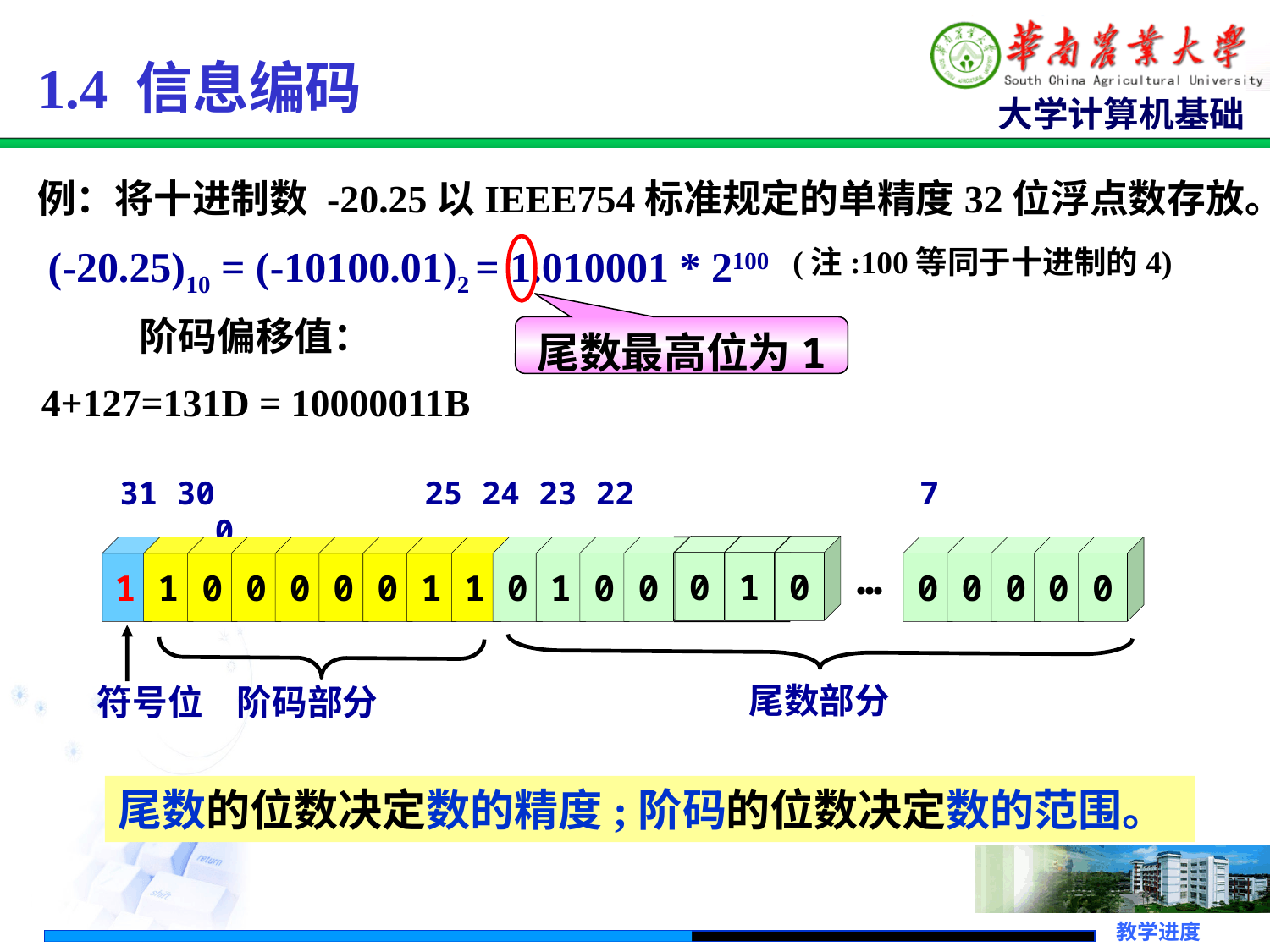

1.4 信息编码
例：将十进制数 -20.25以IEEE754标准规定的单精度32位浮点数存放。
 (-20.25)10 = (-10100.01)2 = 1.010001 * 2100

尾数最高位为1
(注:100等同于十进制的4)
阶码偏移值：
4+127=131D = 10000011B

31 30           25 24 23 22               7                  0

0
1
0
1
1
0
0
0
0
0
1
1
0
1
0
0

0
0
0
0
0
…

尾数部分
符号位
阶码部分
尾数的位数决定数的精度;阶码的位数决定数的范围。